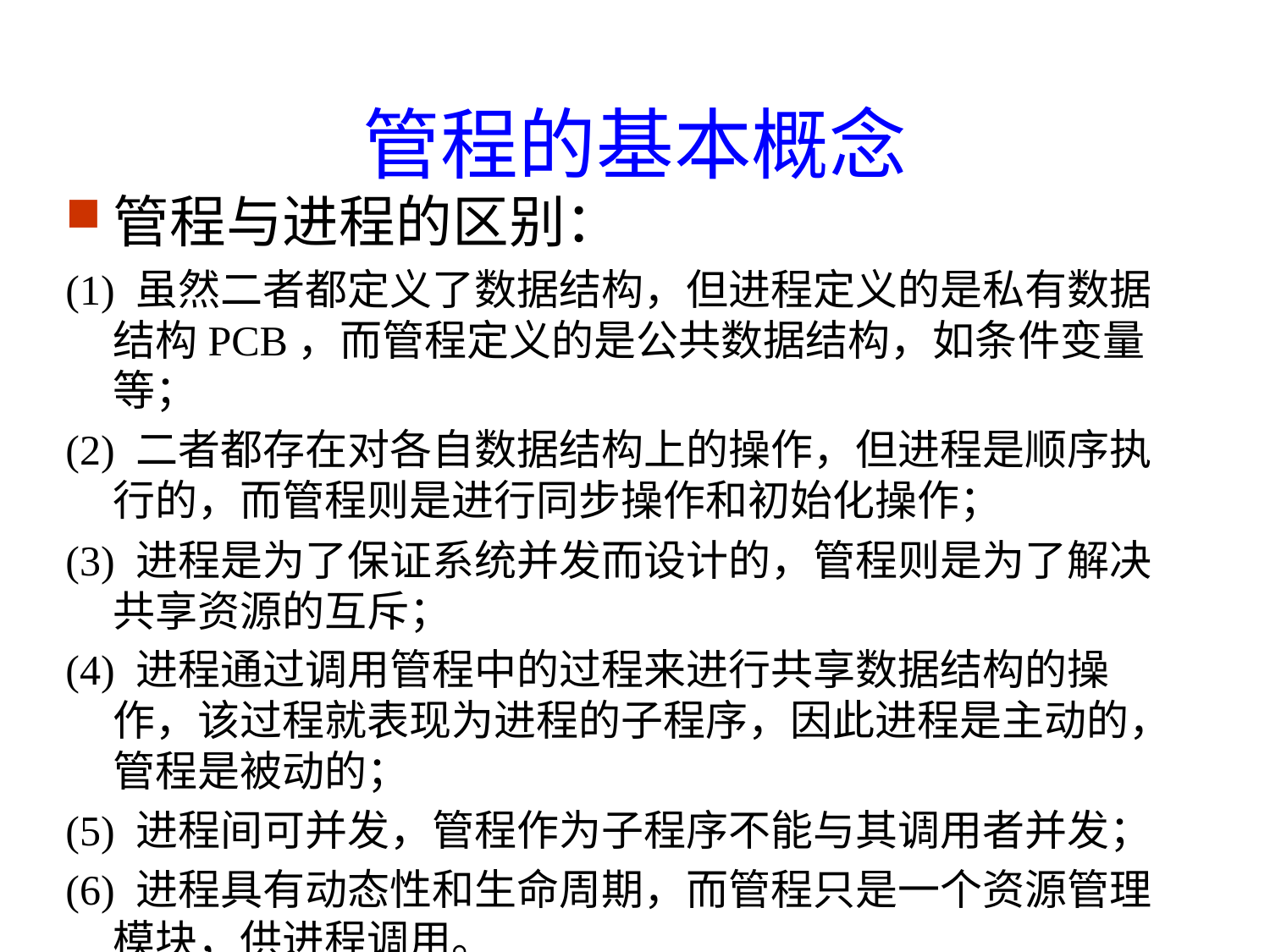

# 管程的基本概念
管程与进程的区别：
(1) 虽然二者都定义了数据结构，但进程定义的是私有数据结构PCB，而管程定义的是公共数据结构，如条件变量等；
(2) 二者都存在对各自数据结构上的操作，但进程是顺序执行的，而管程则是进行同步操作和初始化操作；
(3) 进程是为了保证系统并发而设计的，管程则是为了解决共享资源的互斥；
(4) 进程通过调用管程中的过程来进行共享数据结构的操作，该过程就表现为进程的子程序，因此进程是主动的，管程是被动的；
(5) 进程间可并发，管程作为子程序不能与其调用者并发；
(6) 进程具有动态性和生命周期，而管程只是一个资源管理模块，供进程调用。